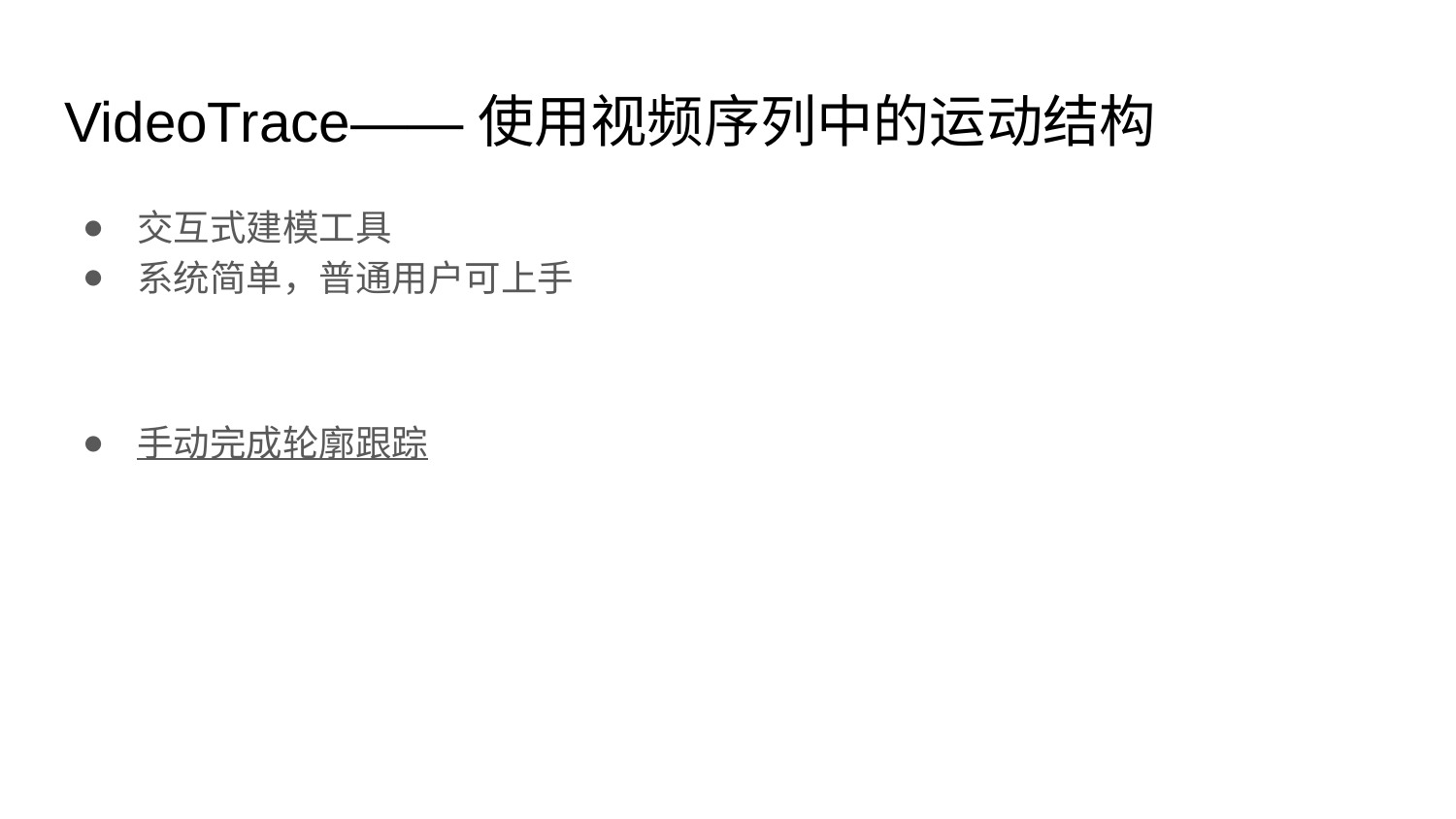

# VideoTrace——使用视频序列中的运动结构
交互式建模工具
系统简单，普通用户可上手

手动完成轮廓跟踪